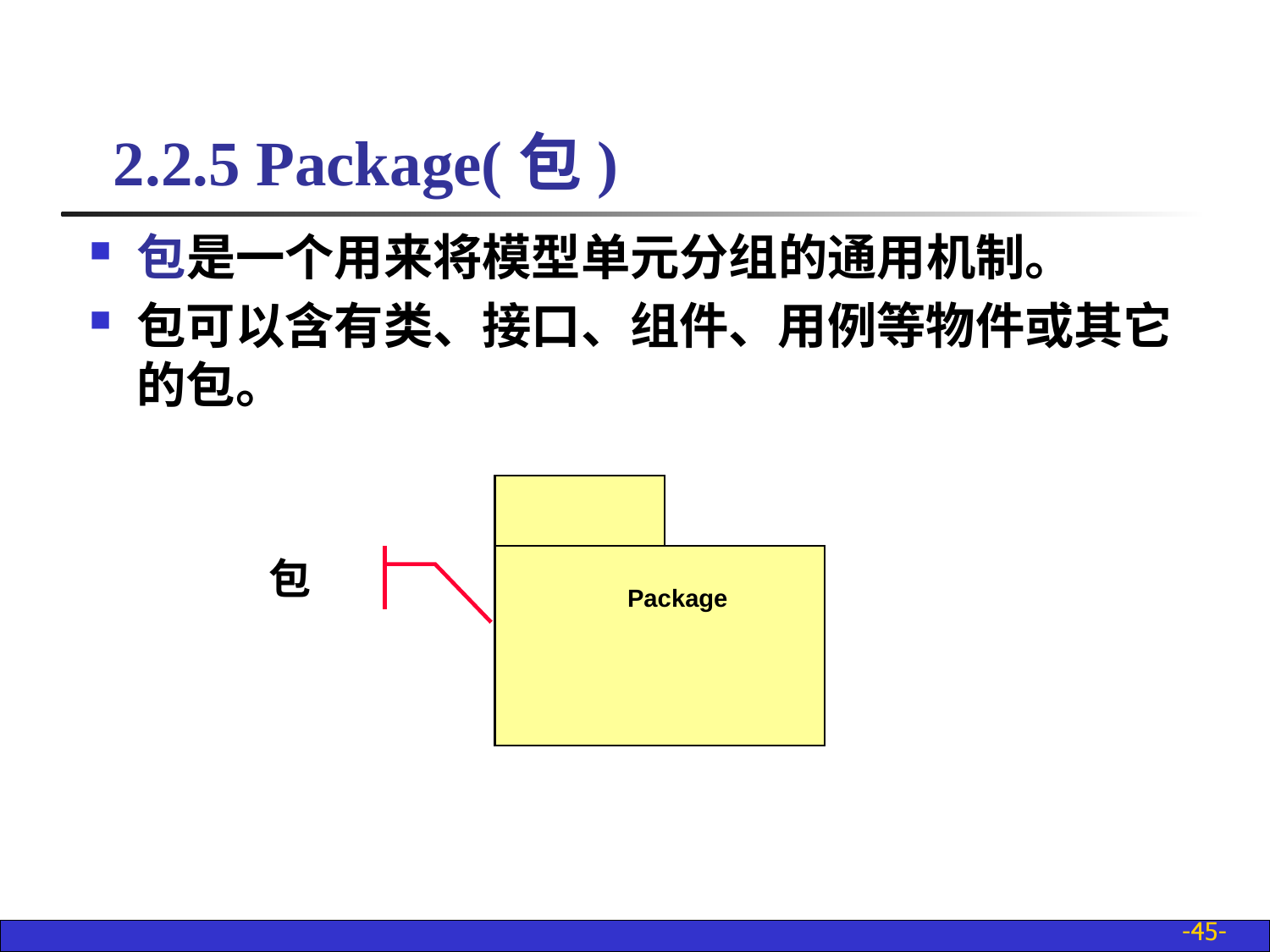

2.2.5 Package(包)
包是一个用来将模型单元分组的通用机制。
包可以含有类、接口、组件、用例等物件或其它的包。

包

Package
-45-